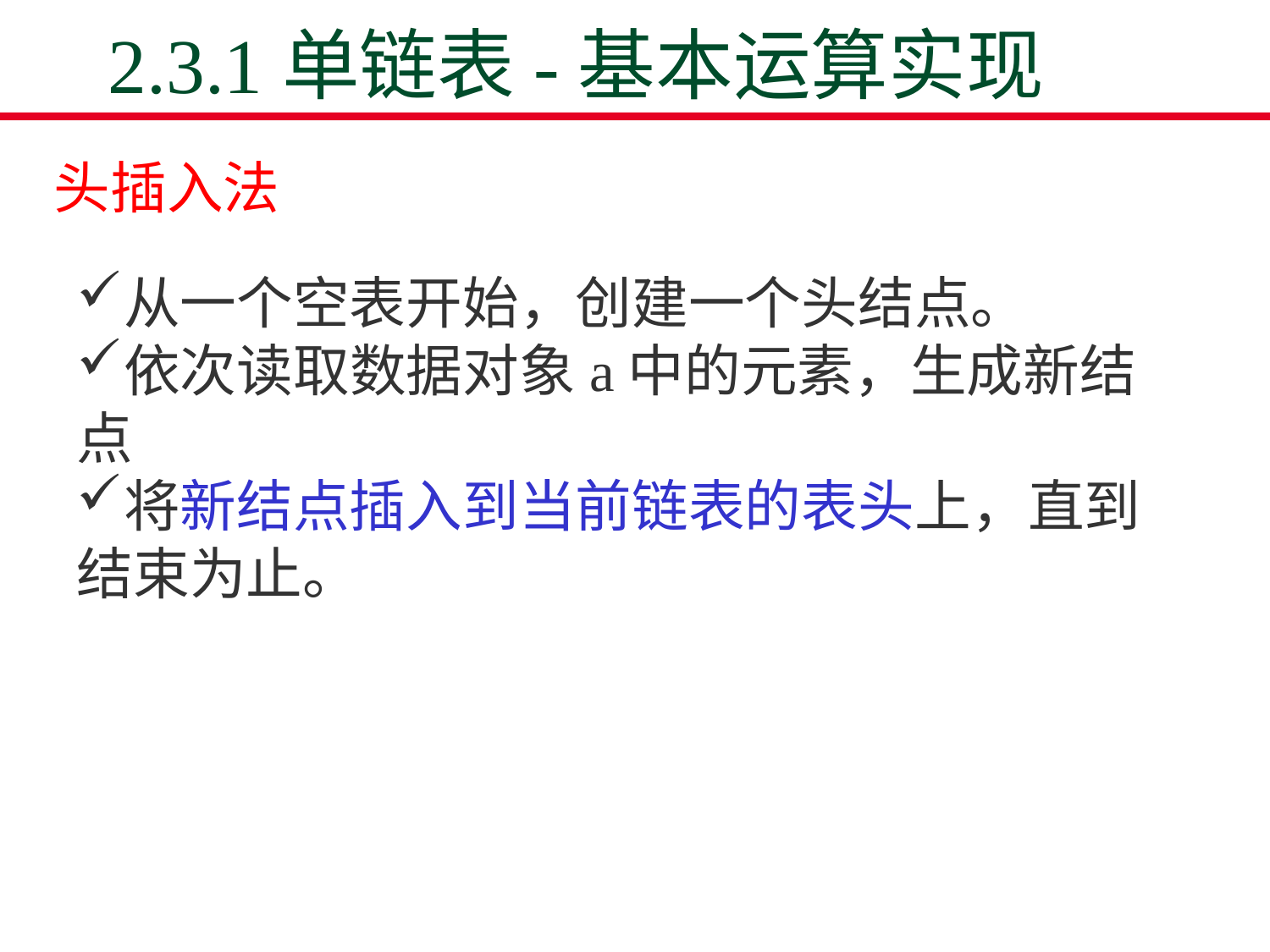

# 2.3.1单链表-基本运算实现
 头插入法
从一个空表开始，创建一个头结点。
依次读取数据对象a中的元素，生成新结点
将新结点插入到当前链表的表头上，直到结束为止。